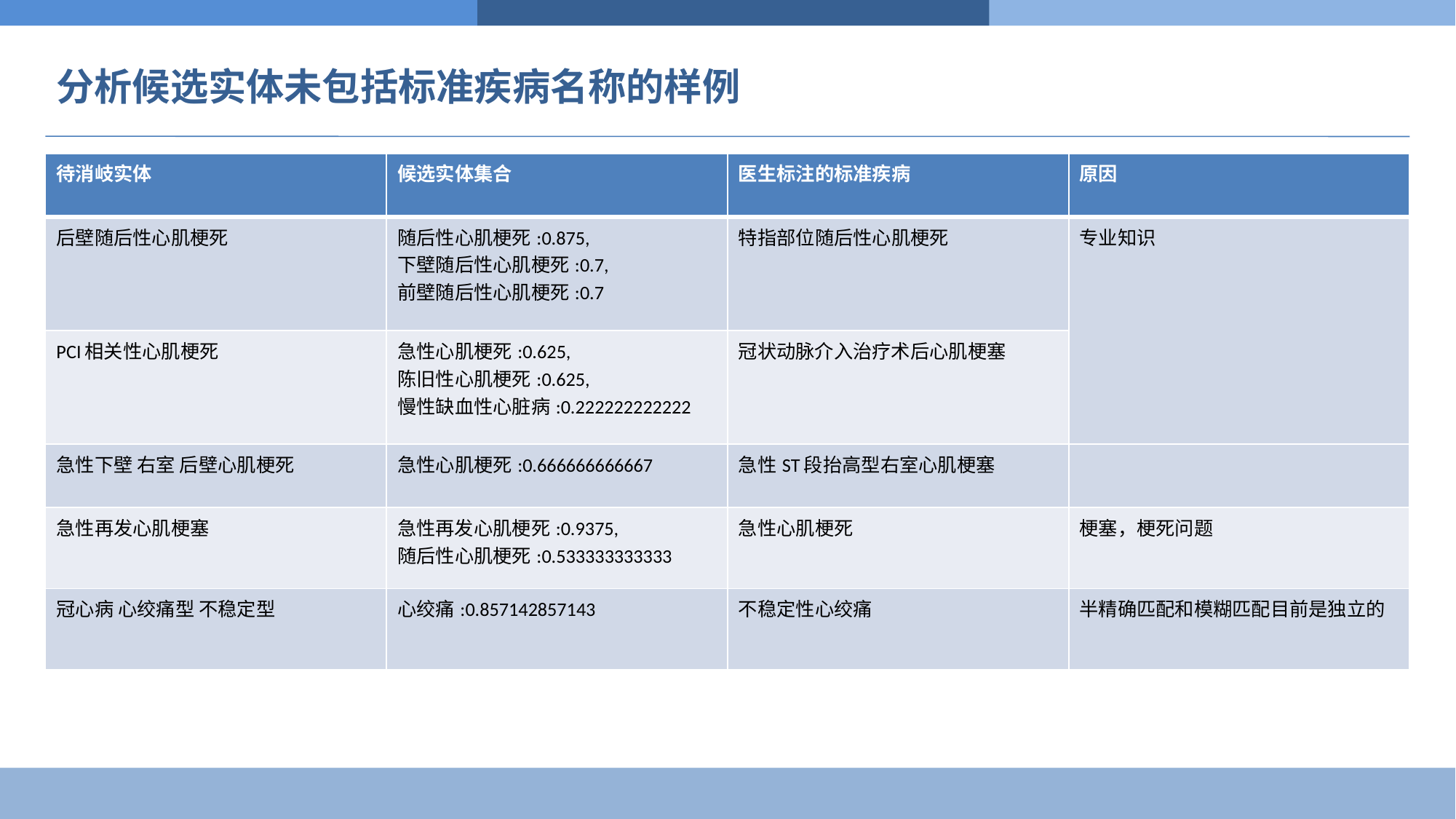

# 分析候选实体未包括标准疾病名称的样例
| 待消岐实体 | 候选实体集合 | 医生标注的标准疾病 | 原因 |
| --- | --- | --- | --- |
| 后壁随后性心肌梗死 | 随后性心肌梗死:0.875, 下壁随后性心肌梗死:0.7, 前壁随后性心肌梗死:0.7 | 特指部位随后性心肌梗死 | 专业知识 |
| PCI相关性心肌梗死 | 急性心肌梗死:0.625, 陈旧性心肌梗死:0.625, 慢性缺血性心脏病:0.222222222222 | 冠状动脉介入治疗术后心肌梗塞 |  |
| 急性下壁 右室 后壁心肌梗死 | 急性心肌梗死:0.666666666667 | 急性ST段抬高型右室心肌梗塞 |  |
| 急性再发心肌梗塞 | 急性再发心肌梗死:0.9375, 随后性心肌梗死:0.533333333333 | 急性心肌梗死 | 梗塞，梗死问题 |
| 冠心病 心绞痛型 不稳定型 | 心绞痛:0.857142857143 | 不稳定性心绞痛 | 半精确匹配和模糊匹配目前是独立的 |